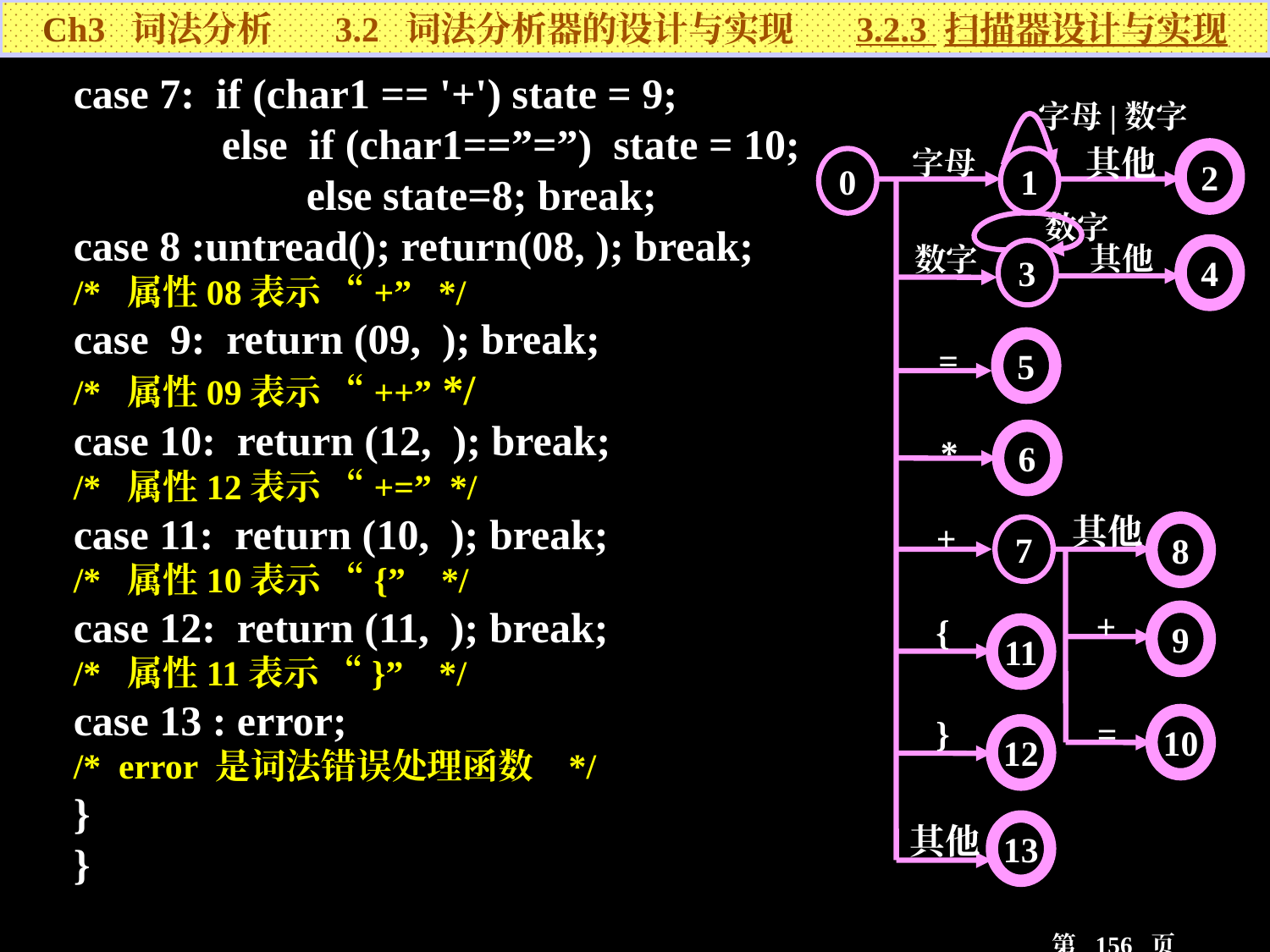

Ch3  词法分析      3.2  词法分析器的设计与实现      3.2.3 扫描器设计与实现
case 7:  if (char1 == '+') state = 9;
              else  if (char1==”=”)  state = 10;
                      else state=8; break;
case 8 :untread(); return(08, ); break;
/*  属性08表示 “+”   */
case  9:  return (09,  ); break;
/*  属性09表示 “++” */
case 10:  return (12,  ); break;
/*  属性12表示 “+=”  */
case 11:  return (10,  ); break;
/*  属性10表示 “{”    */
case 12:  return (11,  ); break;
/*  属性11表示 “}”    */
case 13 : error;
/*  error 是词法错误处理函数   */
}
}
字母|数字

其他
字母
2
0
1

数字
其他
数字
3
4

=
5

*
6

其他
+
7
8

+
{
9
11

}
=
10
12

其他
13